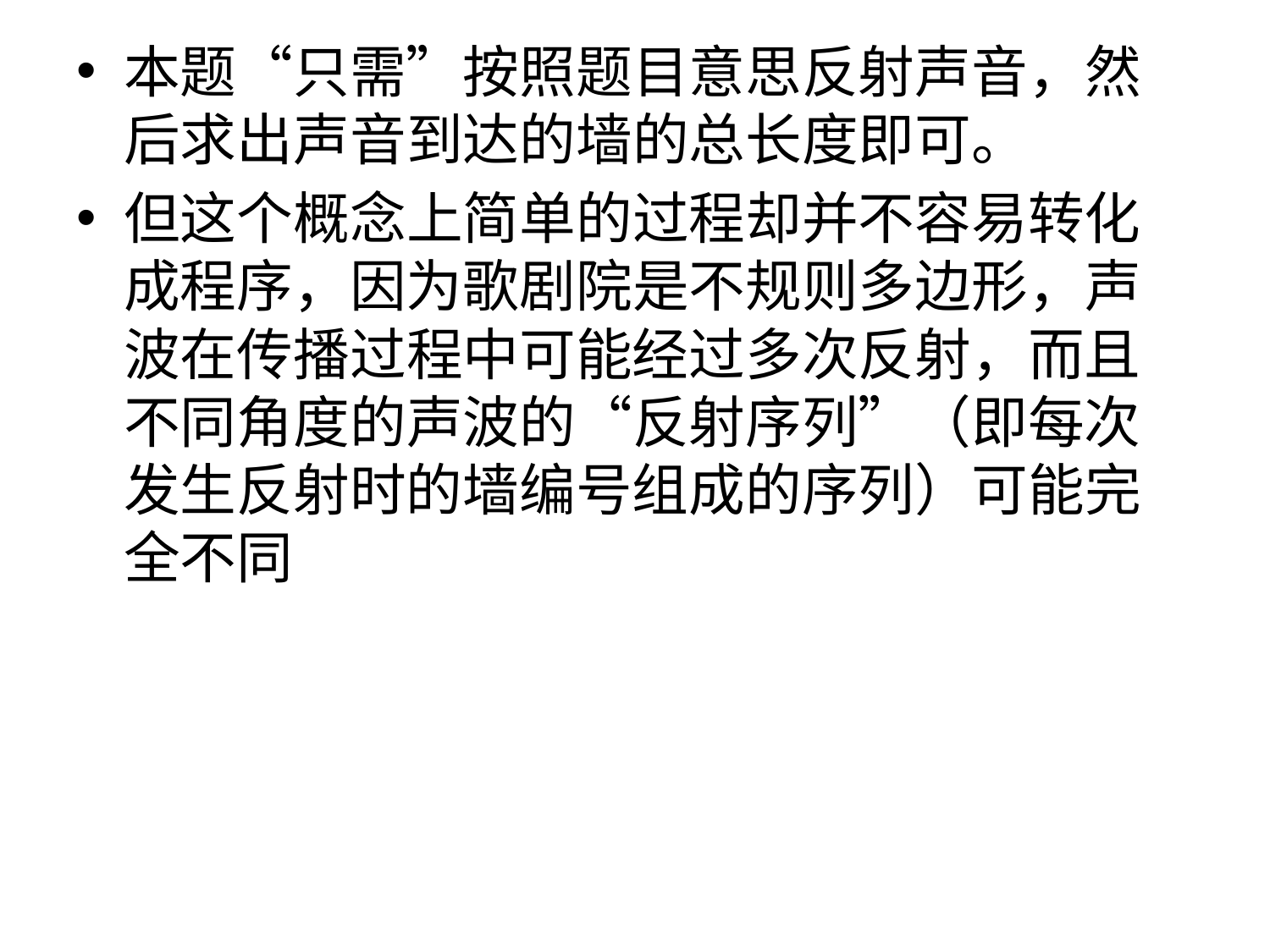

本题“只需”按照题目意思反射声音，然后求出声音到达的墙的总长度即可。
但这个概念上简单的过程却并不容易转化成程序，因为歌剧院是不规则多边形，声波在传播过程中可能经过多次反射，而且不同角度的声波的“反射序列”（即每次发生反射时的墙编号组成的序列）可能完全不同